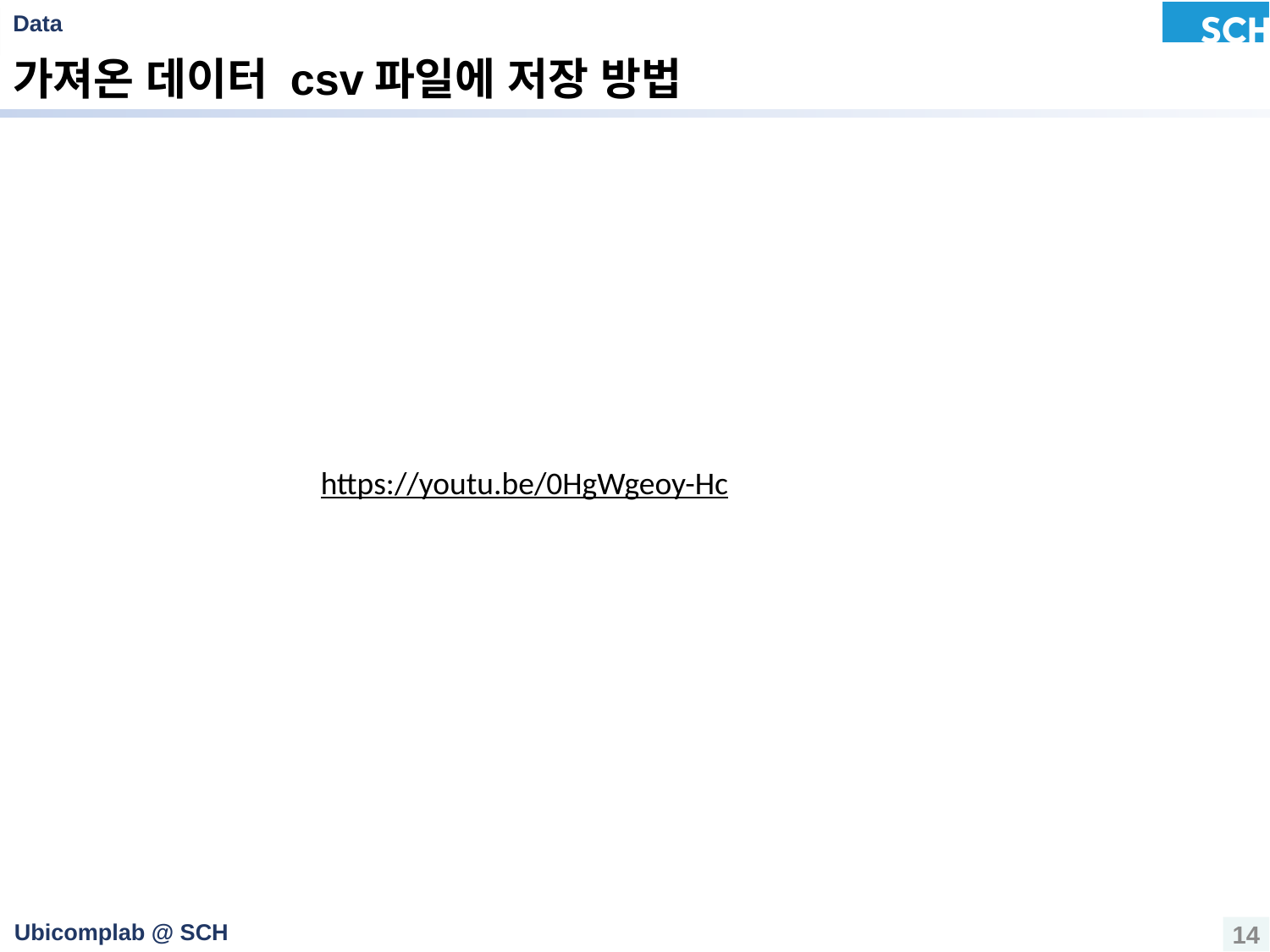

# 가져온 데이터 csv파일에 저장 방법
https://youtu.be/0HgWgeoy-Hc
14